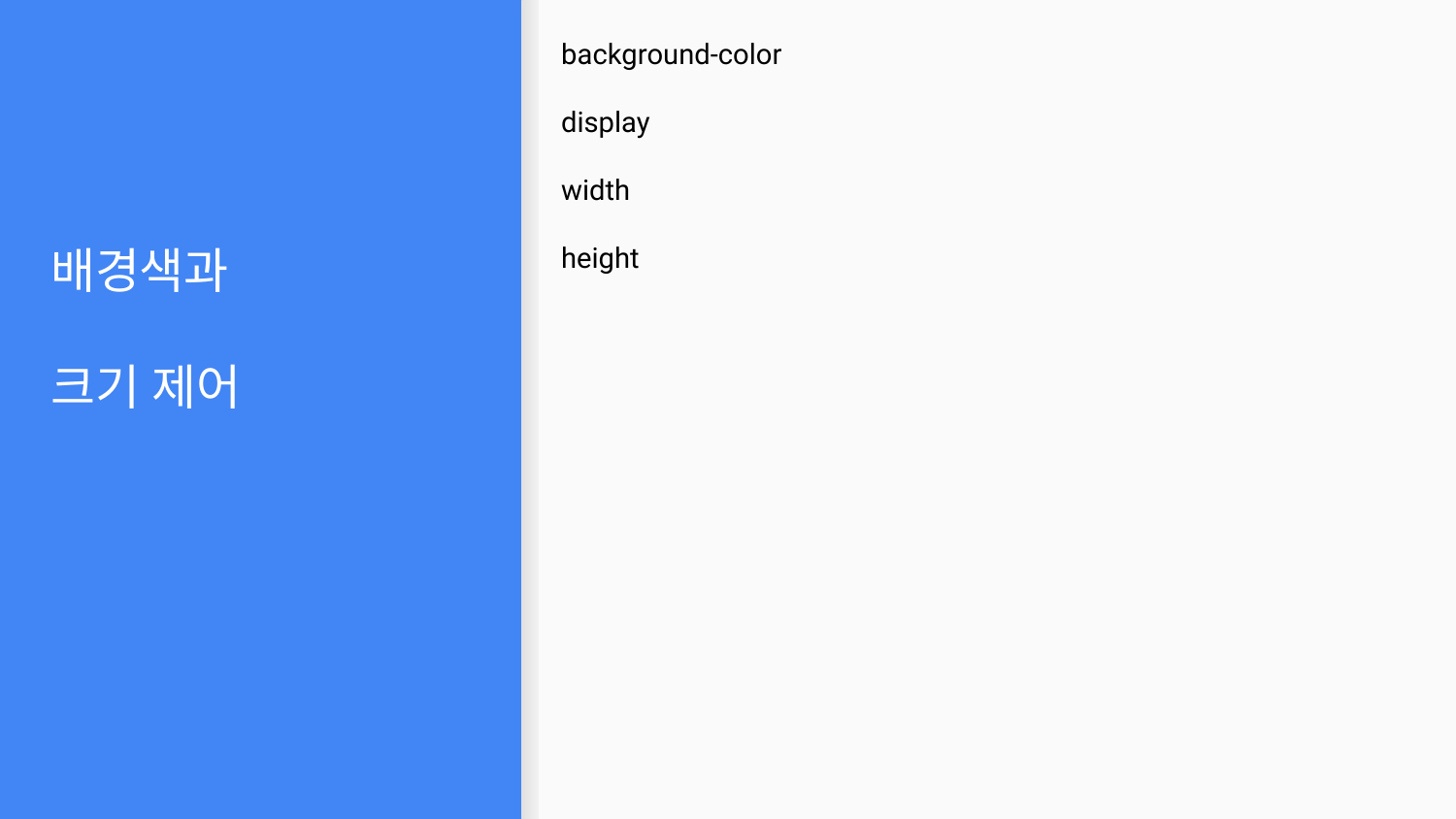

background-color

display

width

height

# 배경색과

크기 제어